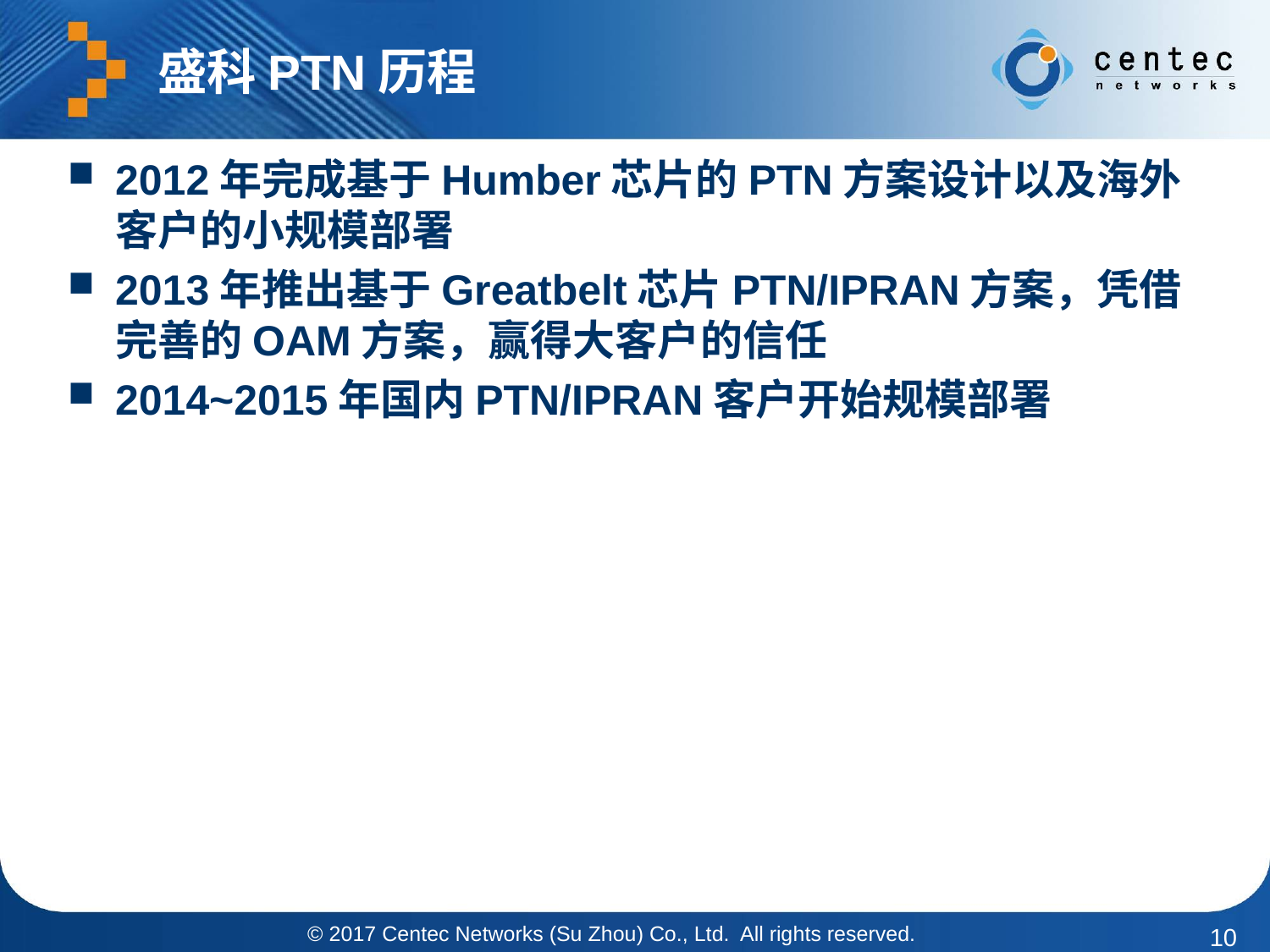

# 盛科PTN历程
2012年完成基于Humber芯片的PTN方案设计以及海外客户的小规模部署
2013年推出基于Greatbelt芯片PTN/IPRAN方案，凭借完善的OAM方案，赢得大客户的信任
2014~2015年国内PTN/IPRAN客户开始规模部署

© 2017 Centec Networks (Su Zhou) Co., Ltd.  All rights reserved.
10